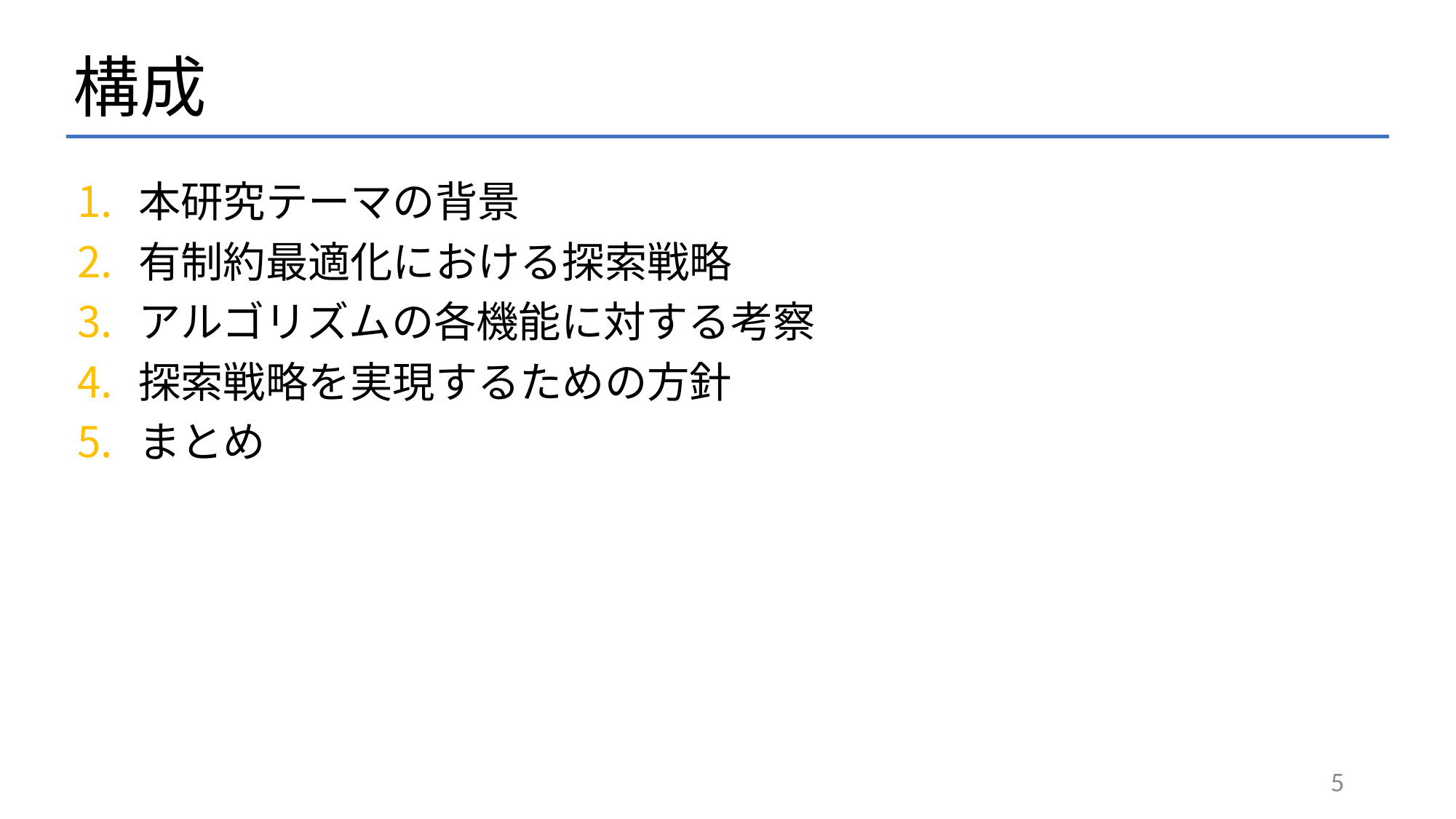

# 構成
本研究テーマの背景
有制約最適化における探索戦略
アルゴリズムの各機能に対する考察
探索戦略を実現するための方針
まとめ
5